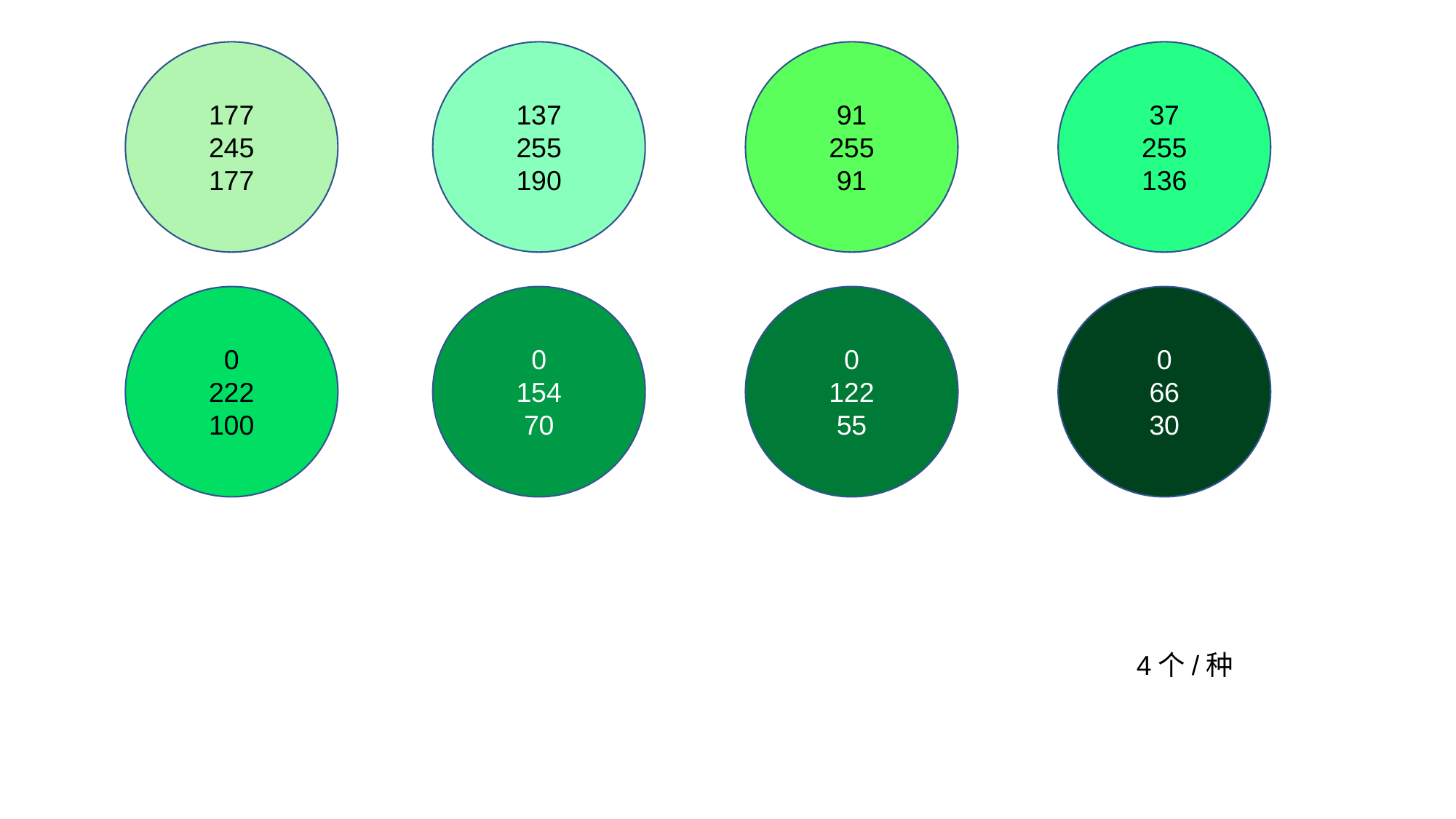

91
255
91
37
255
136
137
255
190
177
245
177
0
122
55
0
66
30
0
154
70
0
222
100
4个/种